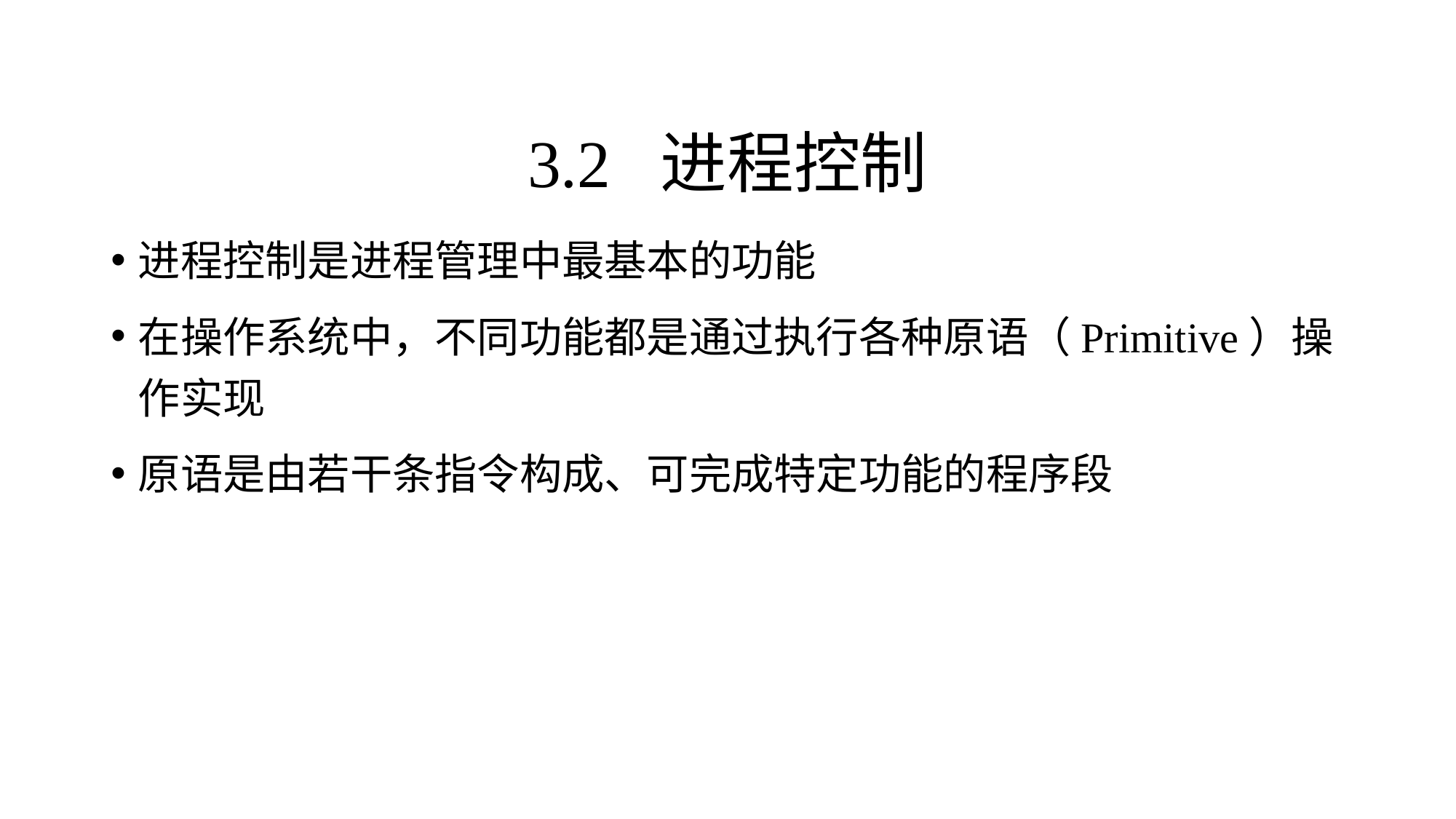

进程控制是进程管理中最基本的功能
在操作系统中，不同功能都是通过执行各种原语（Primitive）操作实现
原语是由若干条指令构成、可完成特定功能的程序段
3.2  进程控制
1